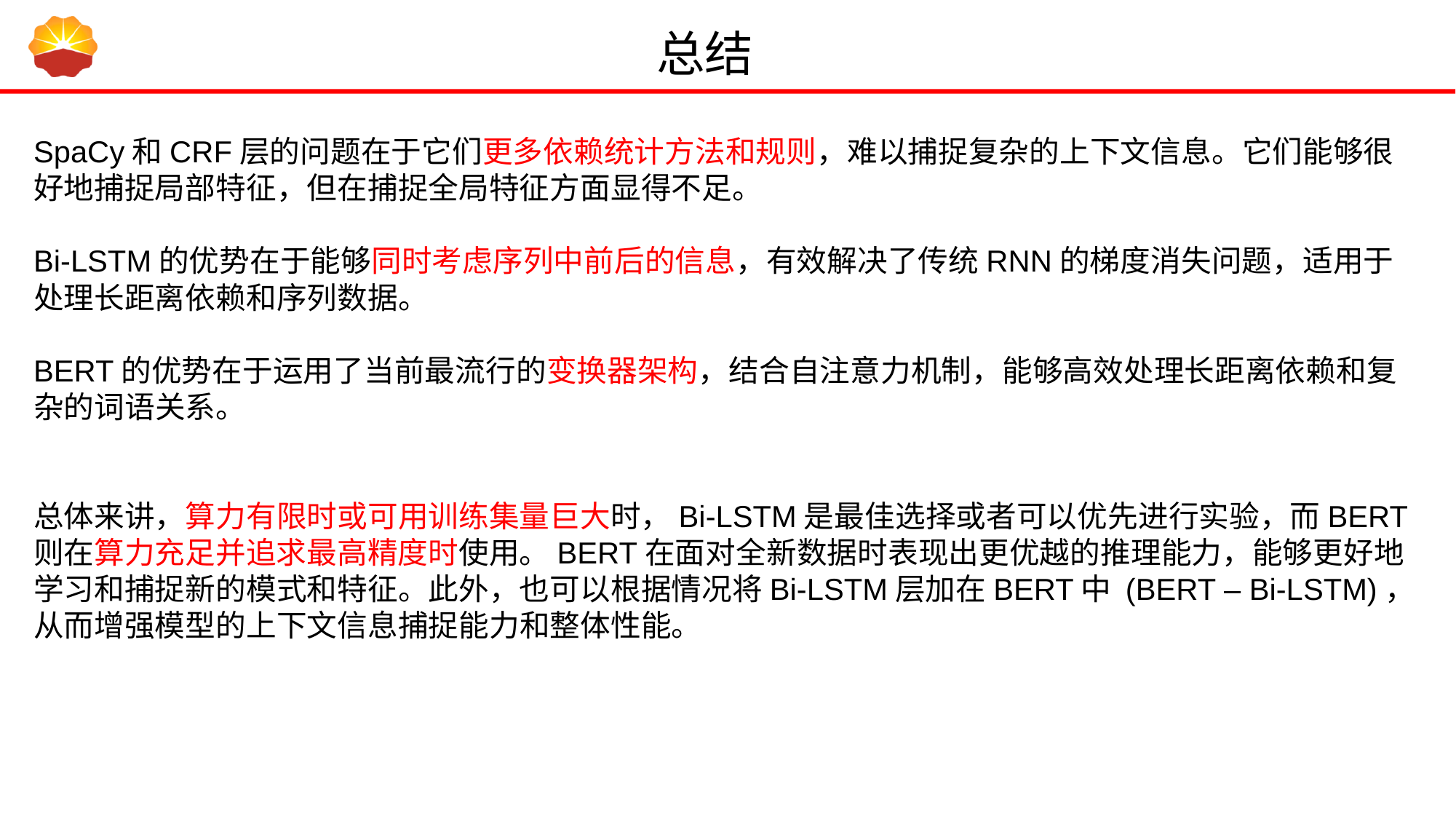

总结
SpaCy和CRF层的问题在于它们更多依赖统计方法和规则，难以捕捉复杂的上下文信息。它们能够很好地捕捉局部特征，但在捕捉全局特征方面显得不足。

Bi-LSTM的优势在于能够同时考虑序列中前后的信息，有效解决了传统RNN的梯度消失问题，适用于处理长距离依赖和序列数据。

BERT的优势在于运用了当前最流行的变换器架构，结合自注意力机制，能够高效处理长距离依赖和复杂的词语关系。

总体来讲，算力有限时或可用训练集量巨大时，Bi-LSTM是最佳选择或者可以优先进行实验，而BERT则在算力充足并追求最高精度时使用。BERT在面对全新数据时表现出更优越的推理能力，能够更好地学习和捕捉新的模式和特征。此外，也可以根据情况将Bi-LSTM层加在BERT中 (BERT – Bi-LSTM)，从而增强模型的上下文信息捕捉能力和整体性能。